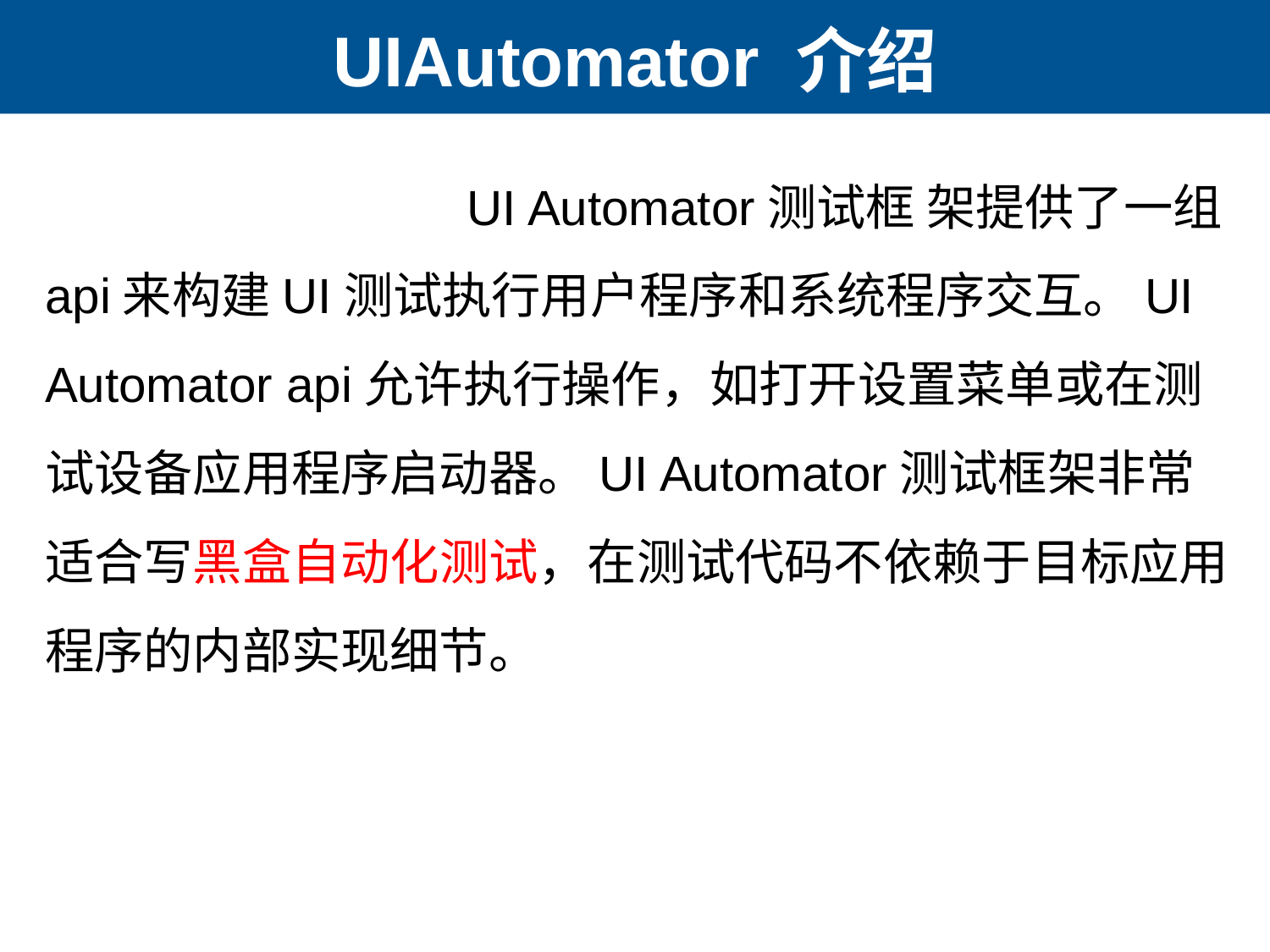

# UIAutomator 介绍
			   UI Automator测试框 架提供了一组api来构建UI测试执行用户程序和系统程序交互。UI Automator api允许执行操作，如打开设置菜单或在测试设备应用程序启动器。UI Automator测试框架非常适合写黑盒自动化测试，在测试代码不依赖于目标应用程序的内部实现细节。